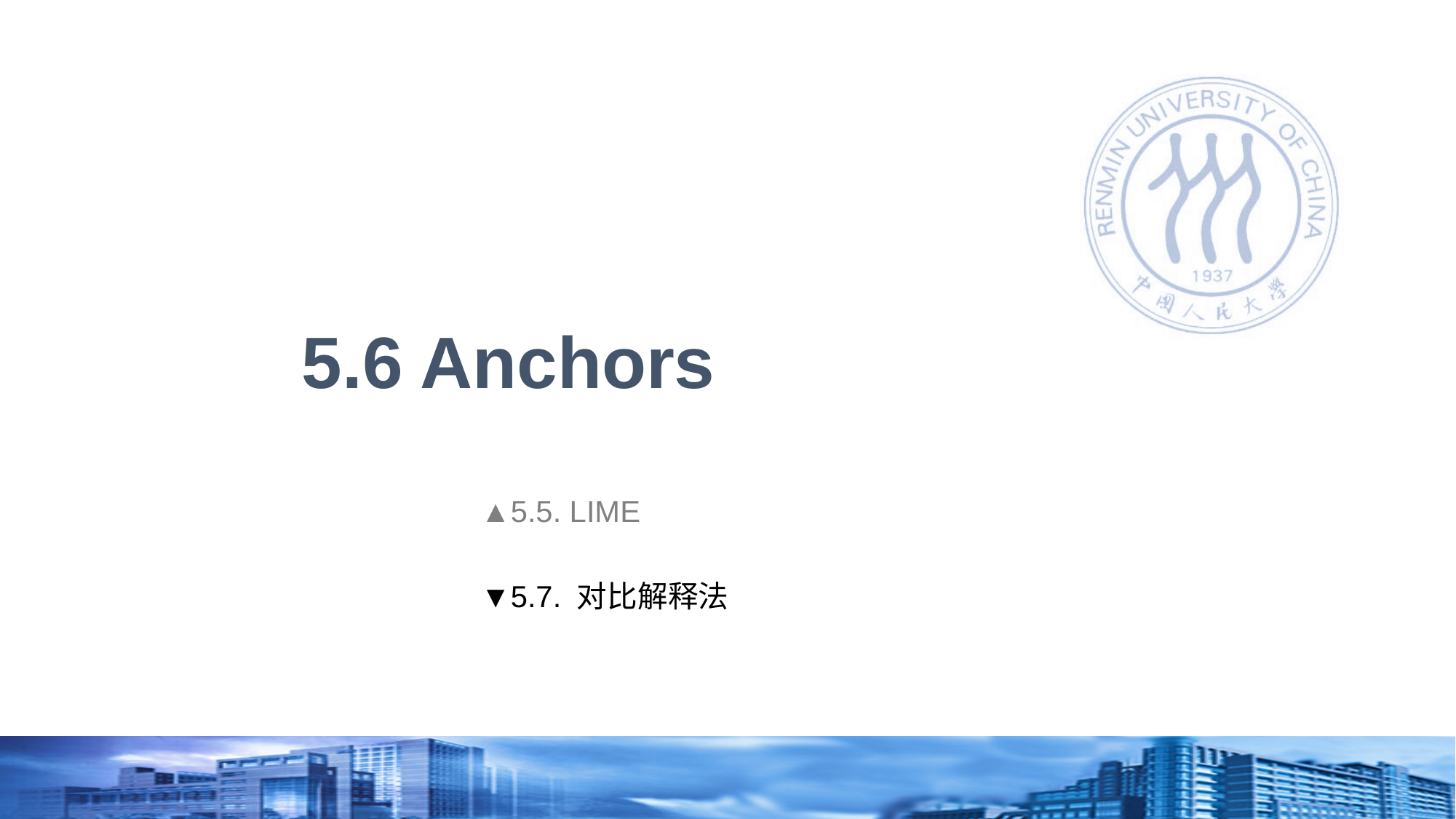

# 5.6 Anchors
▲5.5. LIME

▼5.7. 对比解释法